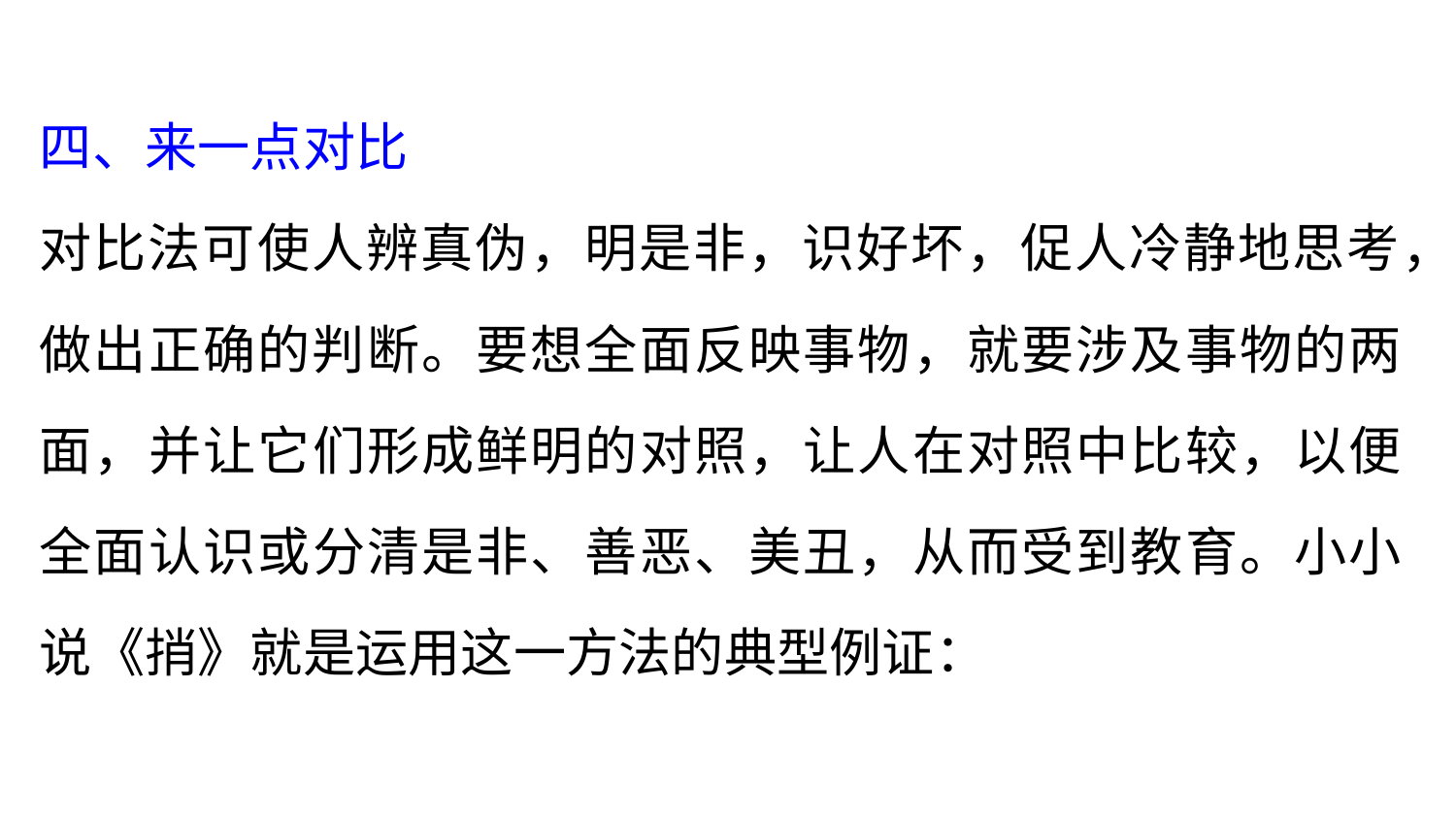

四、来一点对比
对比法可使人辨真伪，明是非，识好坏，促人冷静地思考，做出正确的判断。要想全面反映事物，就要涉及事物的两面，并让它们形成鲜明的对照，让人在对照中比较，以便全面认识或分清是非、善恶、美丑，从而受到教育。小小说《捎》就是运用这一方法的典型例证：